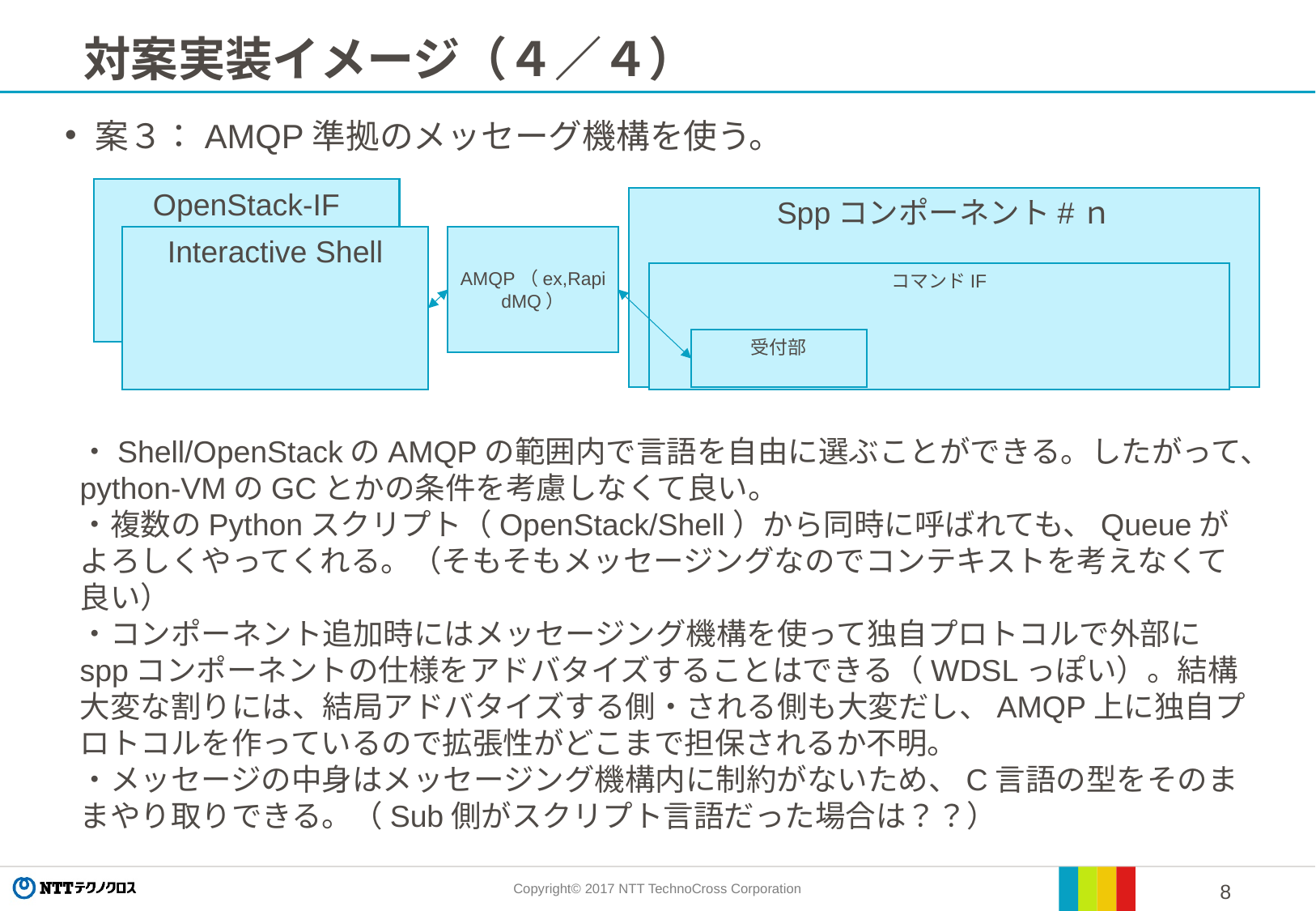

# 対案実装イメージ（４／４）
案３：AMQP準拠のメッセーグ機構を使う。
OpenStack-IF
Sppコンポーネント#ｎ
Interactive Shell
AMQP（ex,RapidMQ）
コマンドIF
受付部
・Shell/OpenStackのAMQPの範囲内で言語を自由に選ぶことができる。したがって、python-VMのGCとかの条件を考慮しなくて良い。
・複数のPythonスクリプト（OpenStack/Shell）から同時に呼ばれても、Queueがよろしくやってくれる。（そもそもメッセージングなのでコンテキストを考えなくて良い）
・コンポーネント追加時にはメッセージング機構を使って独自プロトコルで外部にsppコンポーネントの仕様をアドバタイズすることはできる（WDSLっぽい）。結構大変な割りには、結局アドバタイズする側・される側も大変だし、AMQP上に独自プロトコルを作っているので拡張性がどこまで担保されるか不明。
・メッセージの中身はメッセージング機構内に制約がないため、C言語の型をそのままやり取りできる。（Sub側がスクリプト言語だった場合は？？）